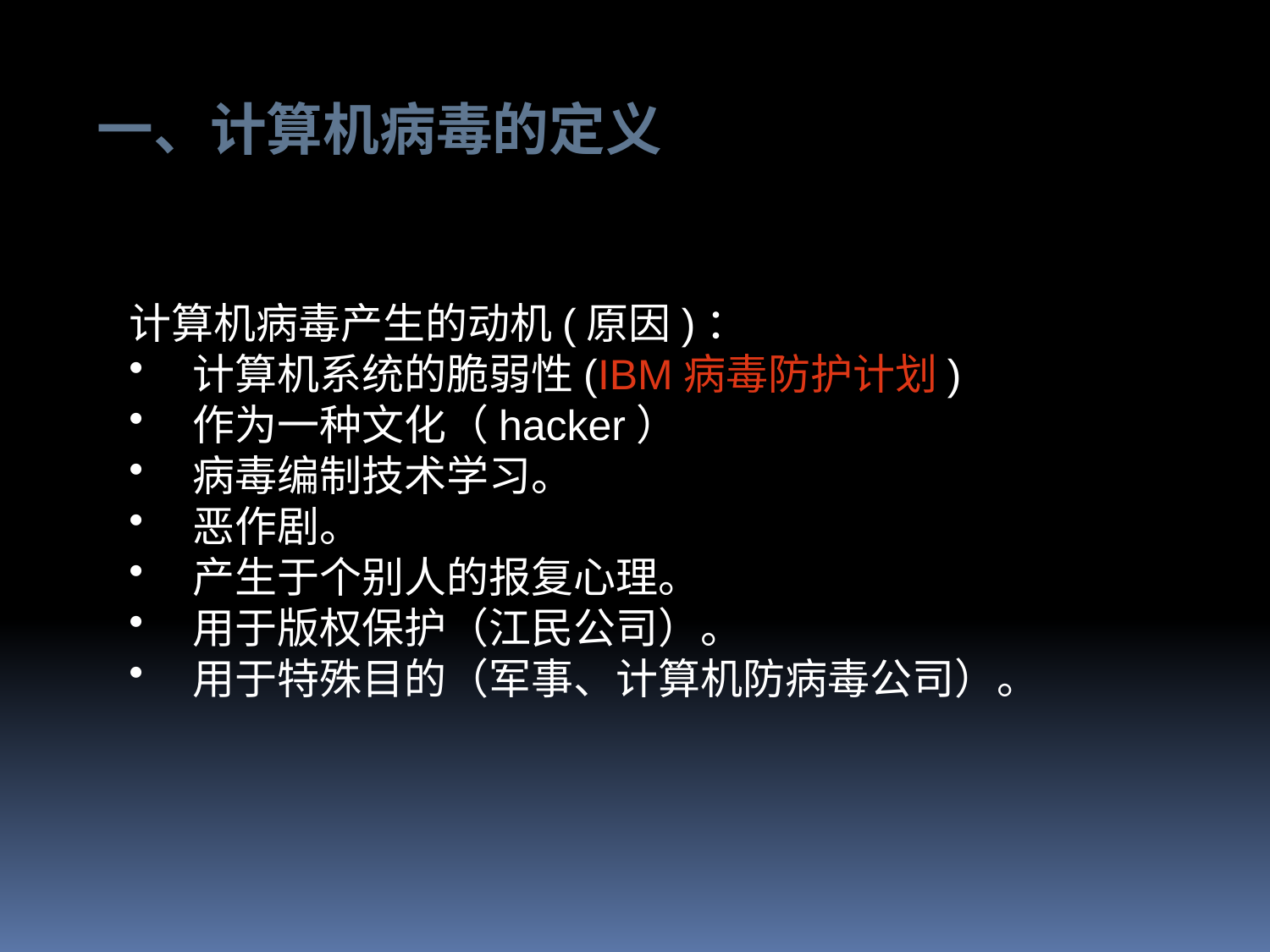

一、计算机病毒的定义
计算机病毒产生的动机(原因)：
计算机系统的脆弱性(IBM病毒防护计划)
作为一种文化（hacker）
病毒编制技术学习。
恶作剧。
产生于个别人的报复心理。
用于版权保护（江民公司）。
用于特殊目的（军事、计算机防病毒公司）。